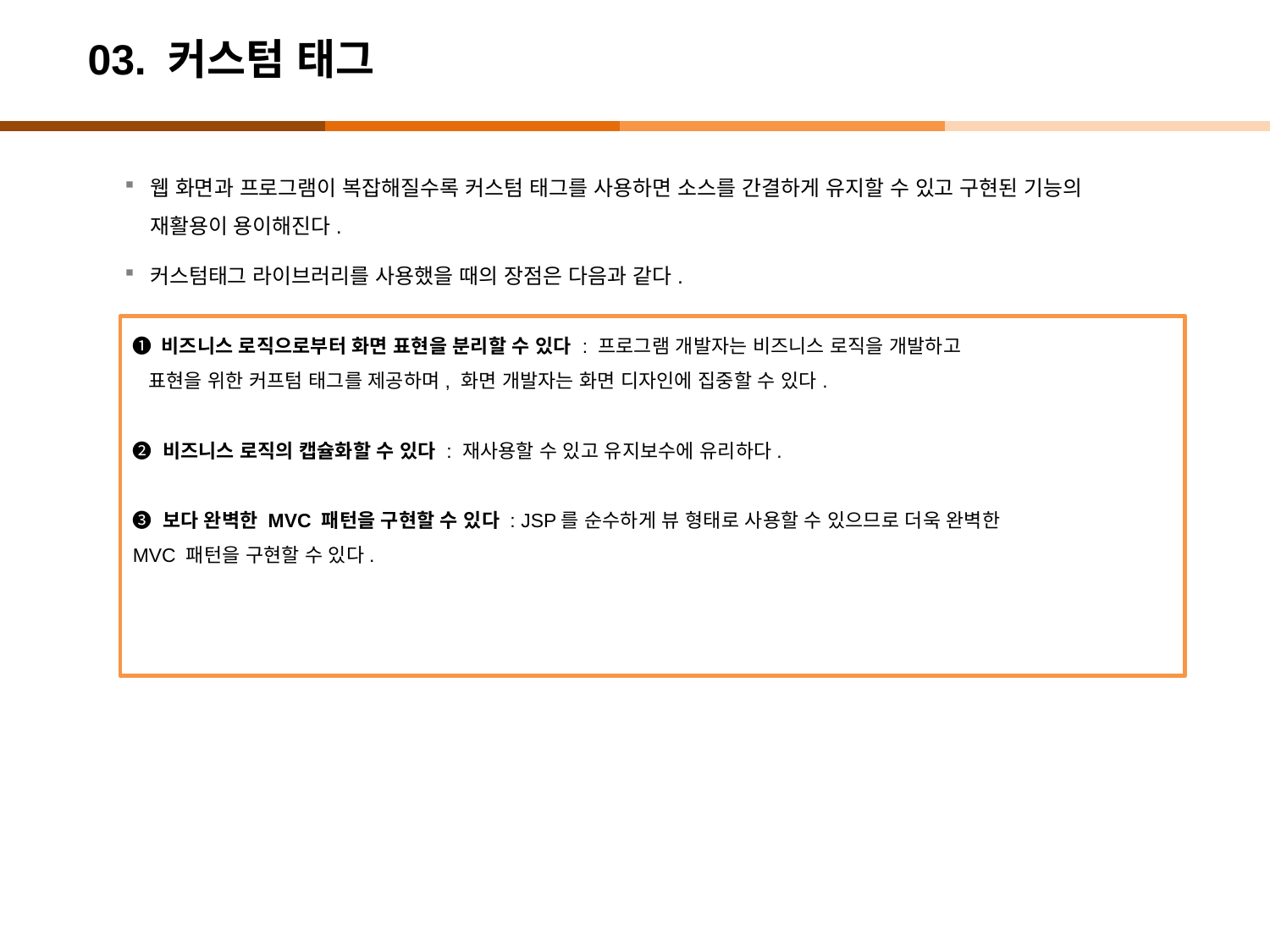

# 03. 커스텀 태그
웹 화면과 프로그램이 복잡해질수록 커스텀 태그를 사용하면 소스를 간결하게 유지할 수 있고 구현된 기능의 재활용이 용이해진다.
커스텀태그 라이브러리를 사용했을 때의 장점은 다음과 같다.
➊ 비즈니스 로직으로부터 화면 표현을 분리할 수 있다 : 프로그램 개발자는 비즈니스 로직을 개발하고
  표현을 위한 커프텀 태그를 제공하며, 화면 개발자는 화면 디자인에 집중할 수 있다.

➋ 비즈니스 로직의 캡슐화할 수 있다 : 재사용할 수 있고 유지보수에 유리하다.

➌ 보다 완벽한 MVC 패턴을 구현할 수 있다 : JSP를 순수하게 뷰 형태로 사용할 수 있으므로 더욱 완벽한
MVC 패턴을 구현할 수 있다.